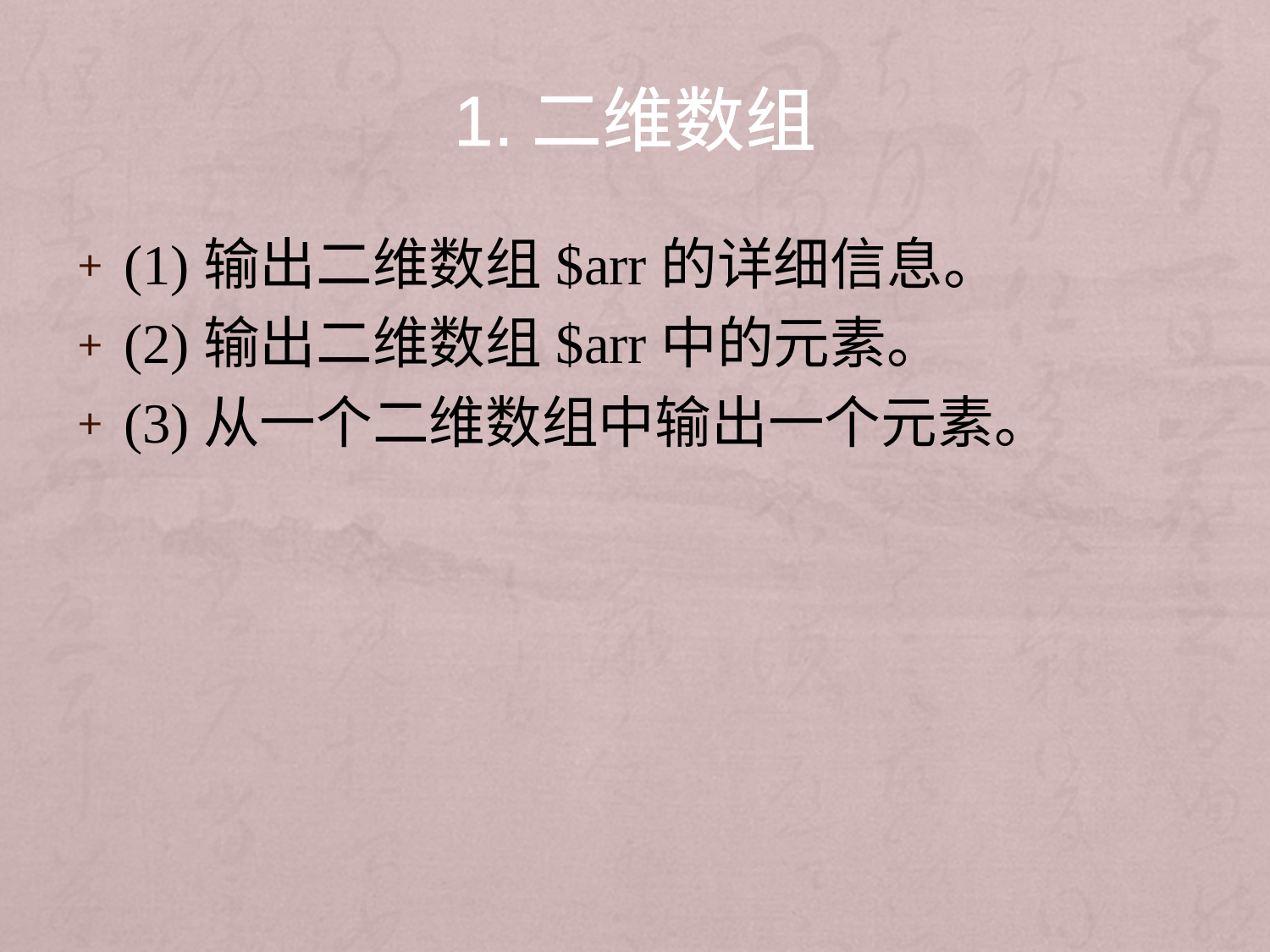

# 1.二维数组
(1)输出二维数组$arr的详细信息。
(2)输出二维数组$arr中的元素。
(3)从一个二维数组中输出一个元素。